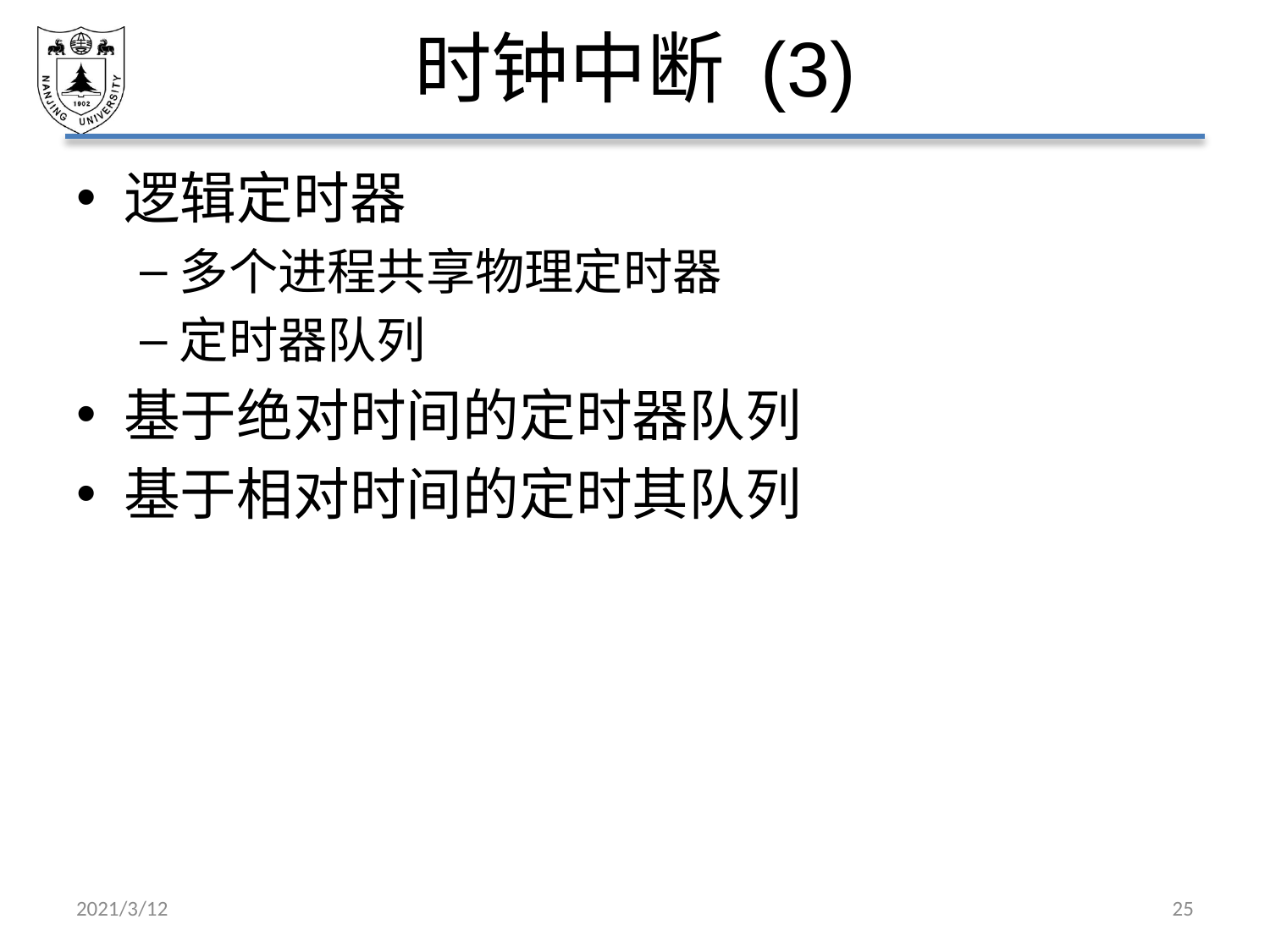

# 时钟中断 (3)
逻辑定时器
多个进程共享物理定时器
定时器队列
基于绝对时间的定时器队列
基于相对时间的定时其队列
2021/3/12
25